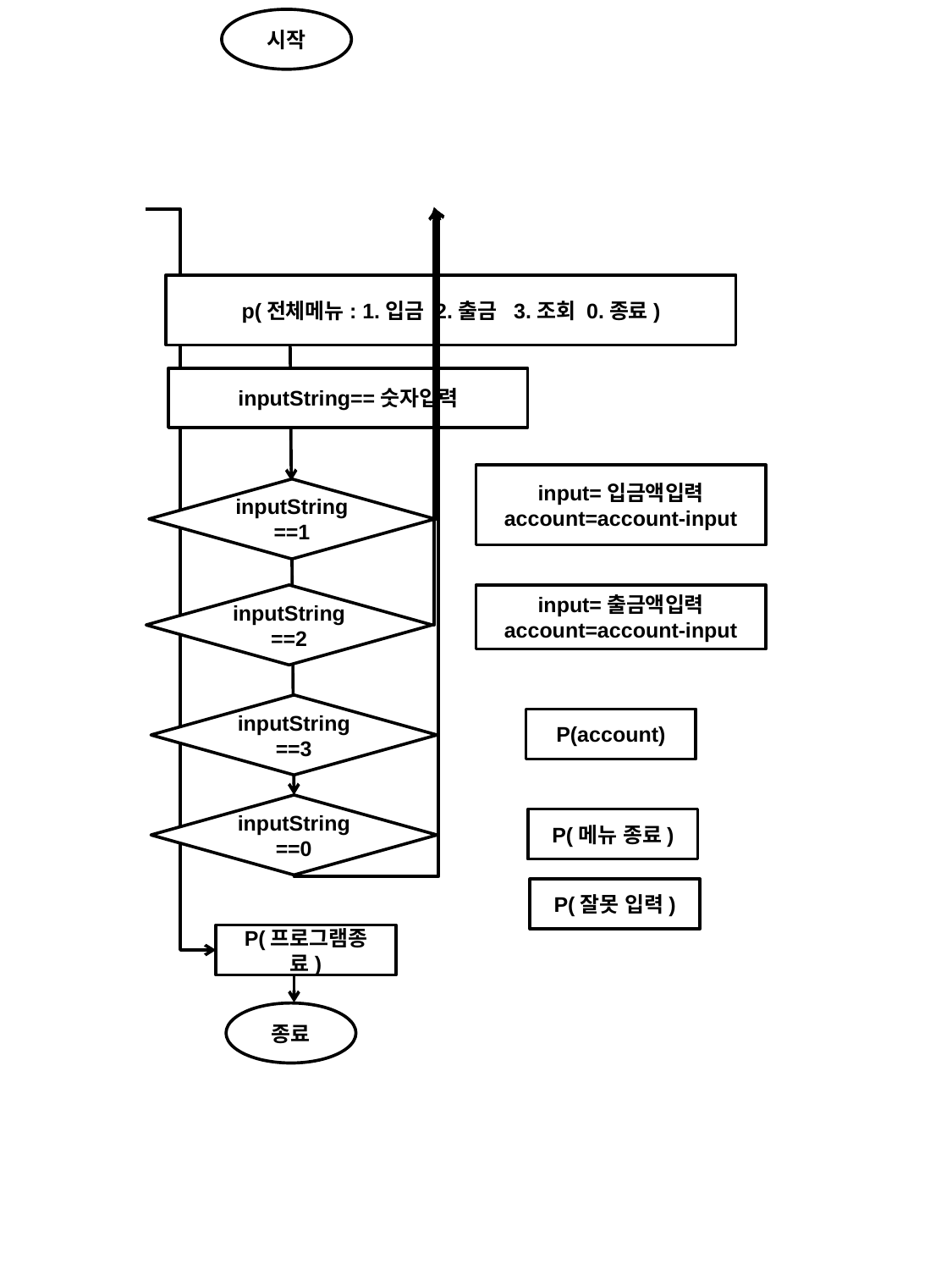

시작
p(전체메뉴: 1.입금 2.출금  3.조회 0.종료)
inputString==숫자입력
input=입금액입력
account=account-input
inputString
==1
inputString
==2
input=출금액입력
account=account-input
inputString
==3
P(account)
inputString
==0
P(메뉴 종료)
P(잘못 입력)
P(프로그램종료)
종료
Out=in-500
colcount++
P(콜라)
P(잔액부족)
Out=in-350
fancount++
P(환타)